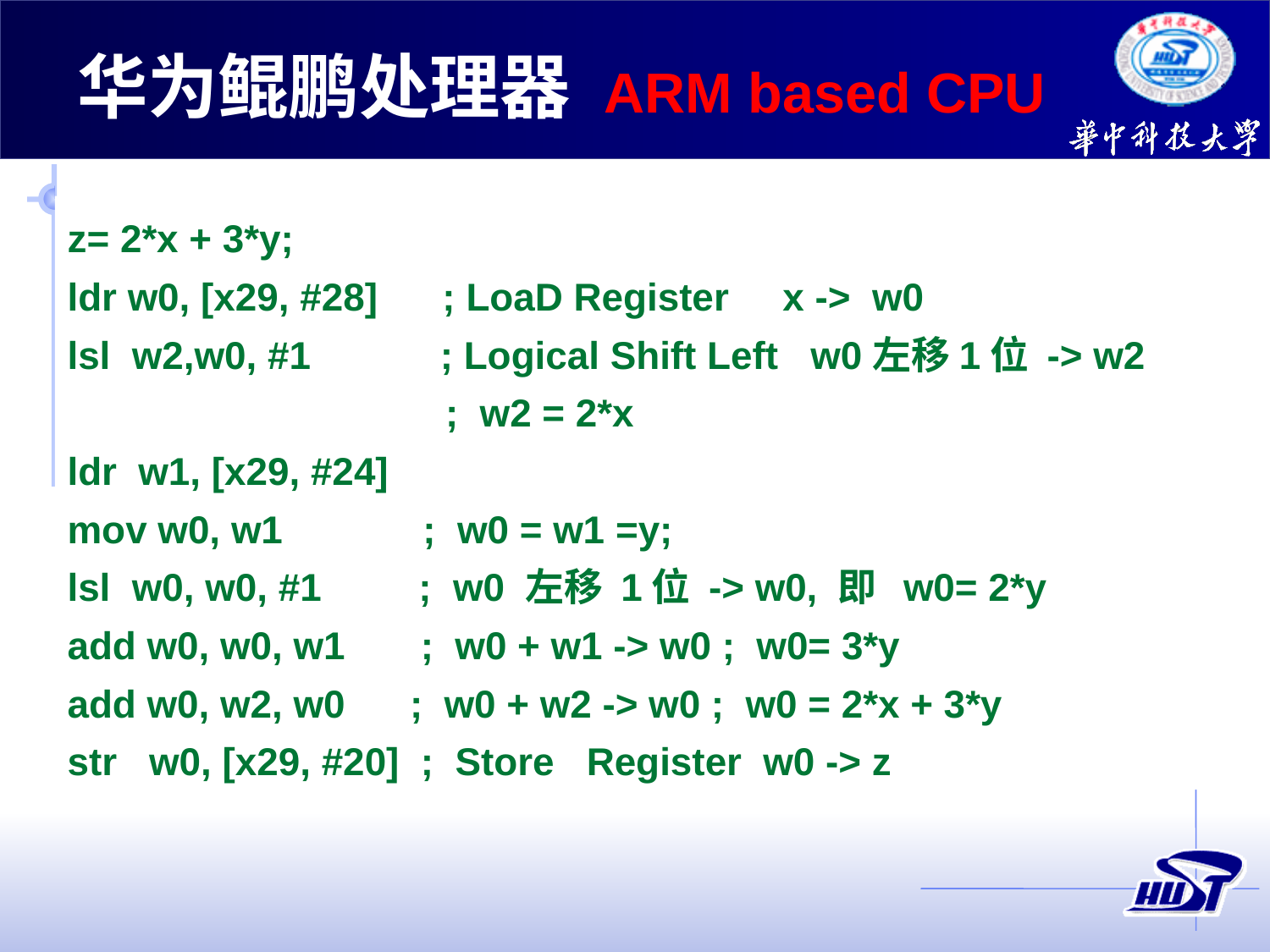

华为鲲鹏处理器 ARM based CPU
z= 2*x + 3*y;
ldr w0, [x29, #28]      ; LoaD Register     x ->  w0
lsl  w2,w0, #1            ; Logical Shift Left   w0左移1位 -> w2
                                   ;  w2 = 2*x
ldr  w1, [x29, #24]
mov w0, w1             ;  w0 = w1 =y;
lsl  w0, w0, #1         ;  w0 左移 1位 -> w0, 即  w0= 2*y
add w0, w0, w1       ;  w0 + w1 -> w0 ;  w0= 3*y
add w0, w2, w0      ;  w0 + w2 -> w0 ;  w0 = 2*x + 3*y
str   w0, [x29, #20]  ;  Store   Register  w0 -> z